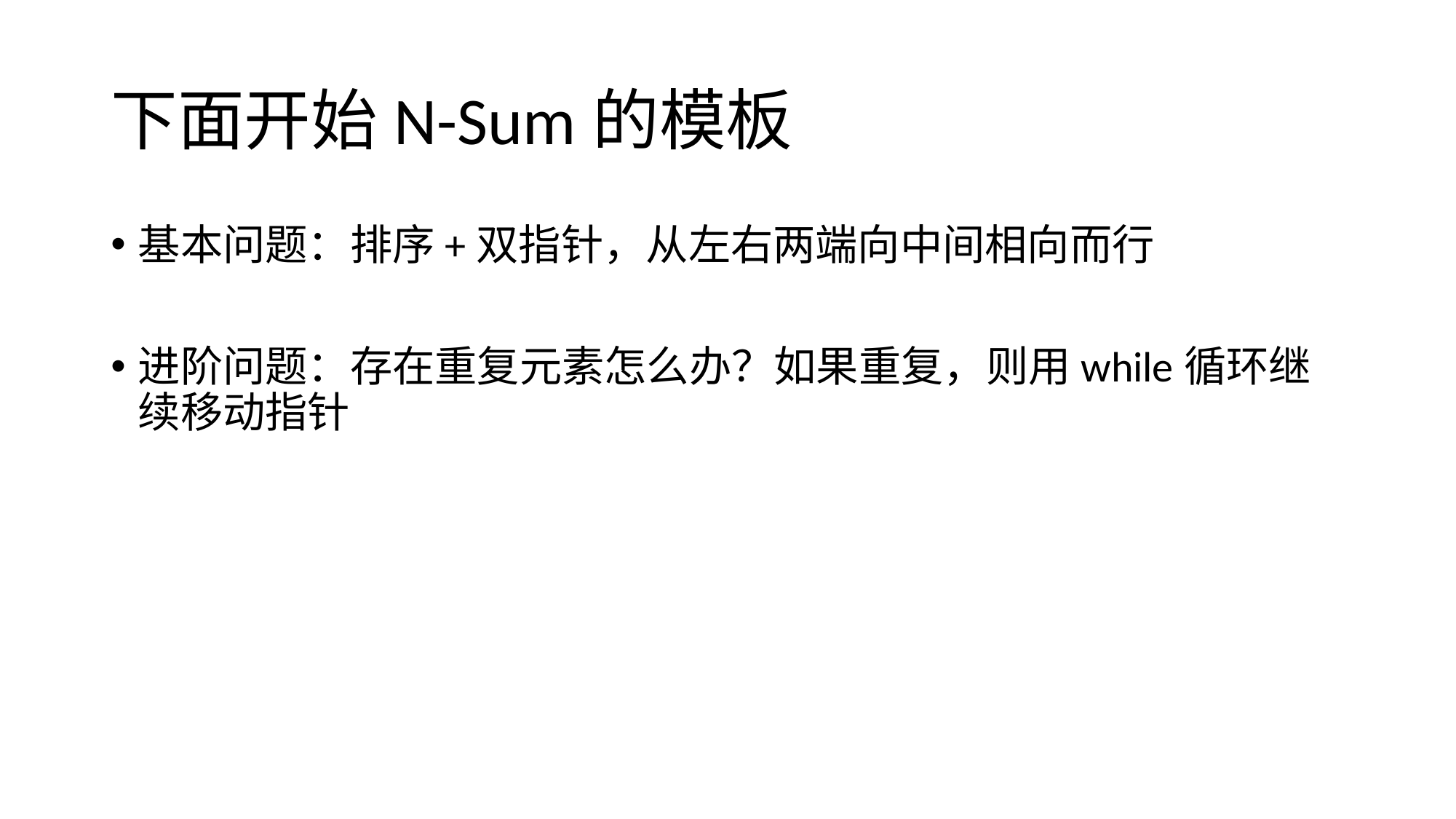

# 下面开始N-Sum的模板
基本问题：排序+双指针，从左右两端向中间相向而行

进阶问题：存在重复元素怎么办？如果重复，则用while循环继续移动指针